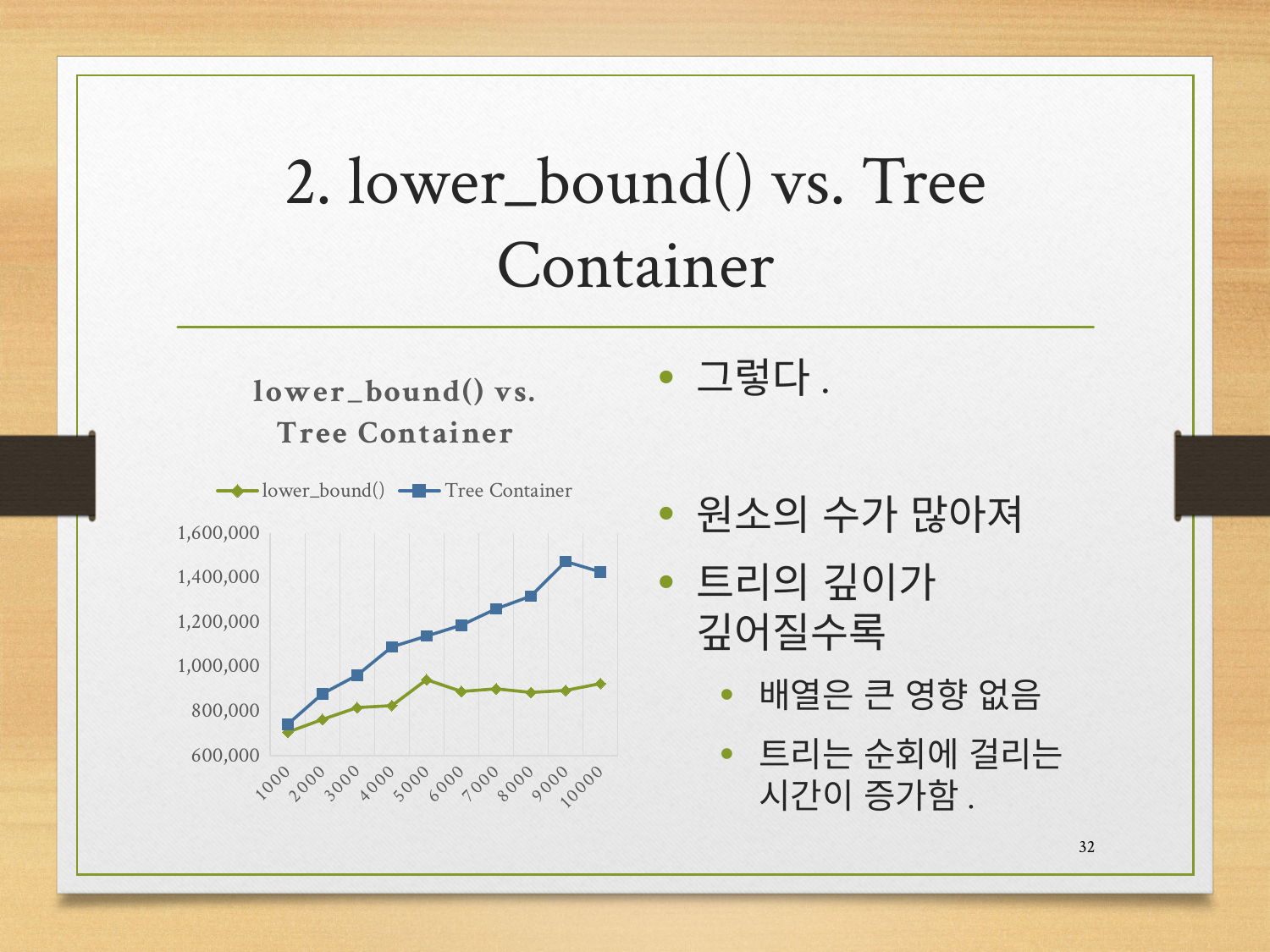

# 2. lower_bound() vs. Tree Container
그렇다.

원소의 수가 많아져
트리의 깊이가 깊어질수록
배열은 큰 영향 없음
트리는 순회에 걸리는 시간이 증가함.

### Chart: lower_bound() vs. Tree Container

| Category | lower_bound() | Tree Container |
|---|---|---|
| 1000 | 704954.0 | 740142.0 |
| 2000 | 762244.0 | 877735.0 |
| 3000 | 815620.0 | 961212.0 |
| 4000 | 824584.0 | 1088900.0 |
| 5000 | 941067.0 | 1137519.0 |
| 6000 | 888441.0 | 1186337.0 |
| 7000 | 900094.0 | 1259948.0 |
| 8000 | 883759.0 | 1317000.0 |
| 9000 | 892905.0 | 1473076.0 |
| 10000 | 923685.0 | 1426407.0 |
32